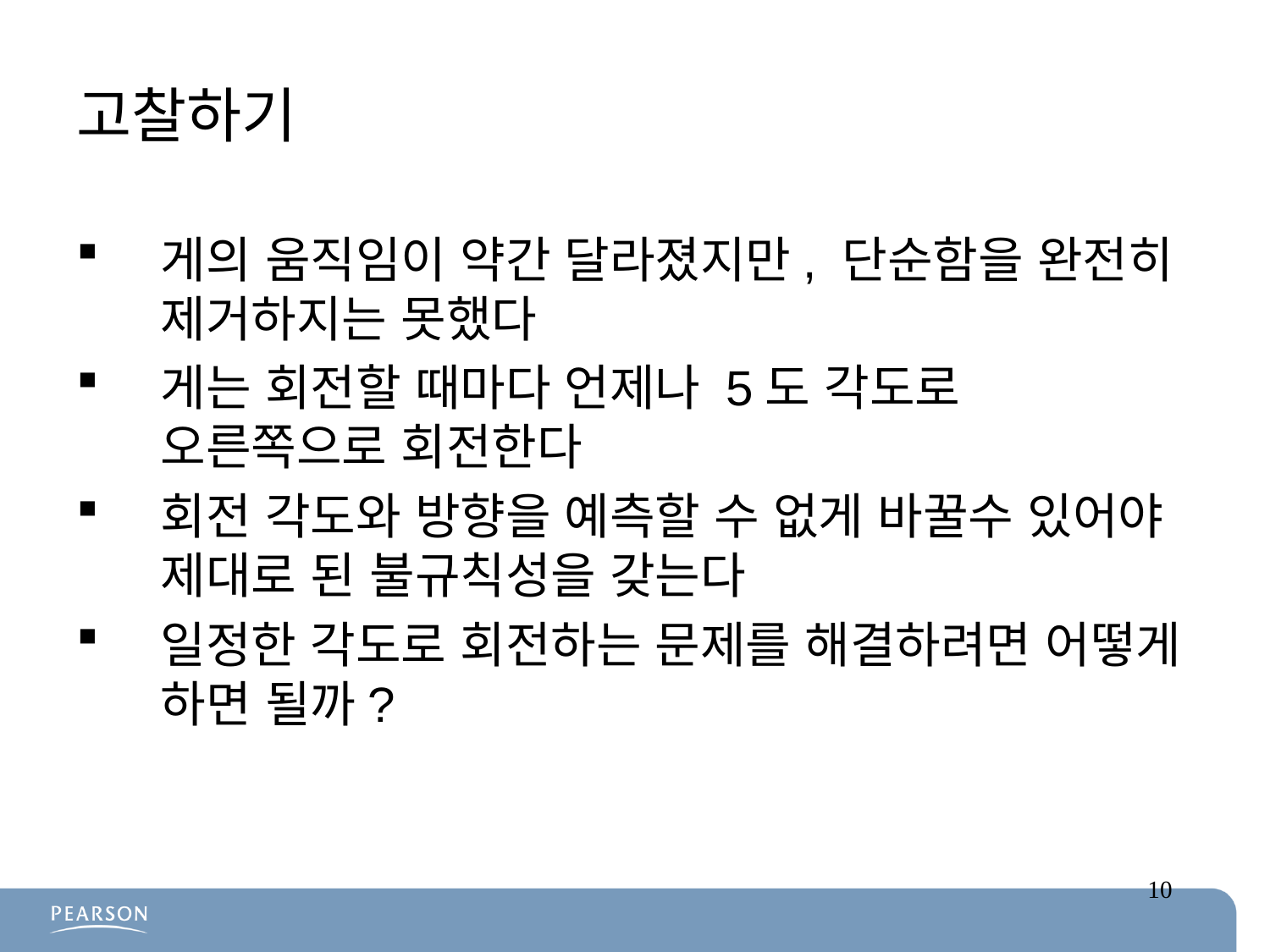

# 고찰하기
게의 움직임이 약간 달라졌지만, 단순함을 완전히 제거하지는 못했다
게는 회전할 때마다 언제나 5도 각도로 오른쪽으로 회전한다
회전 각도와 방향을 예측할 수 없게 바꿀수 있어야 제대로 된 불규칙성을 갖는다
일정한 각도로 회전하는 문제를 해결하려면 어떻게 하면 될까?
10